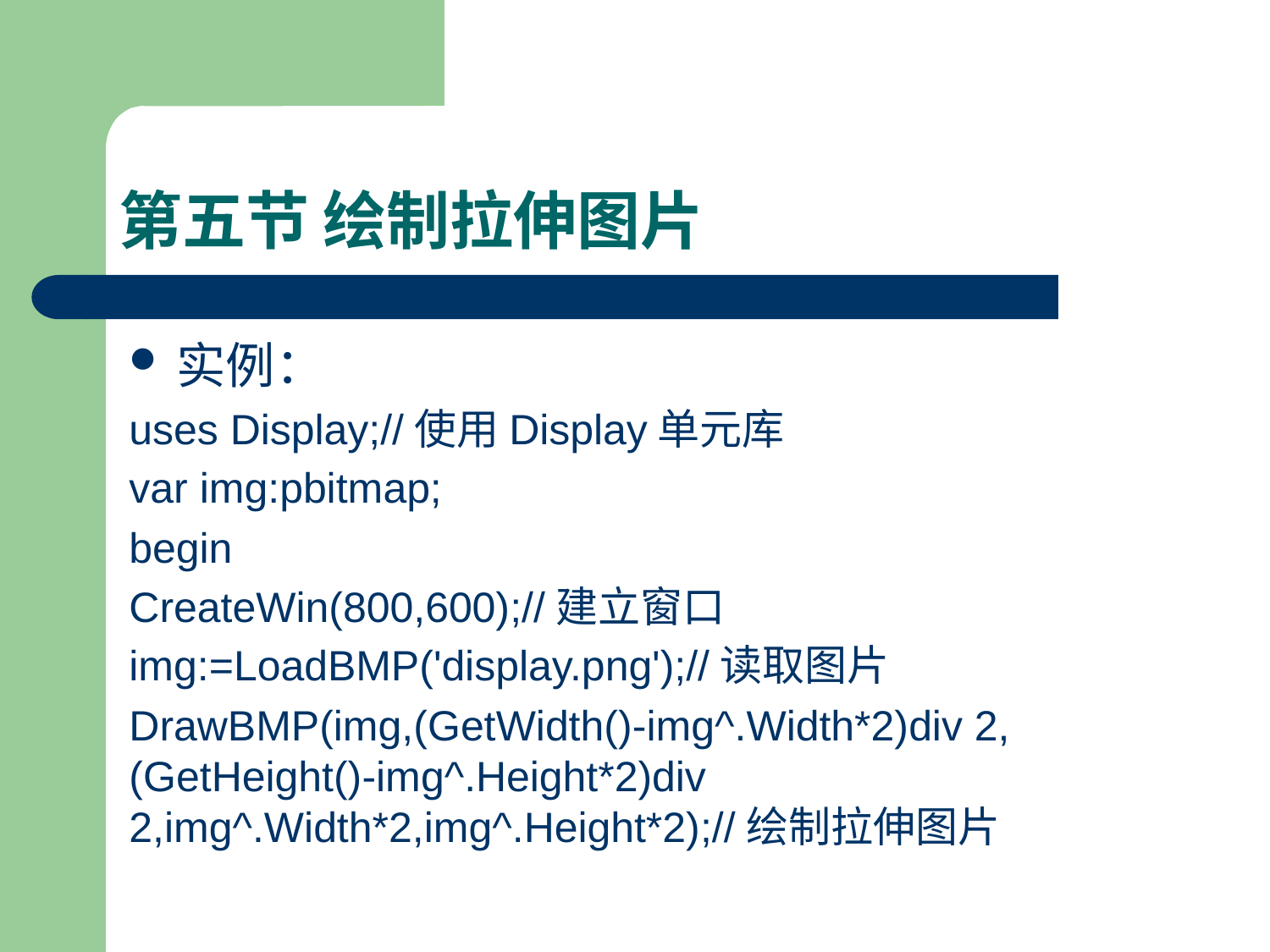

# 第五节 绘制拉伸图片
实例：
uses Display;//使用Display单元库
var img:pbitmap;
begin
CreateWin(800,600);//建立窗口
img:=LoadBMP('display.png');//读取图片
DrawBMP(img,(GetWidth()-img^.Width*2)div 2,(GetHeight()-img^.Height*2)div 2,img^.Width*2,img^.Height*2);//绘制拉伸图片